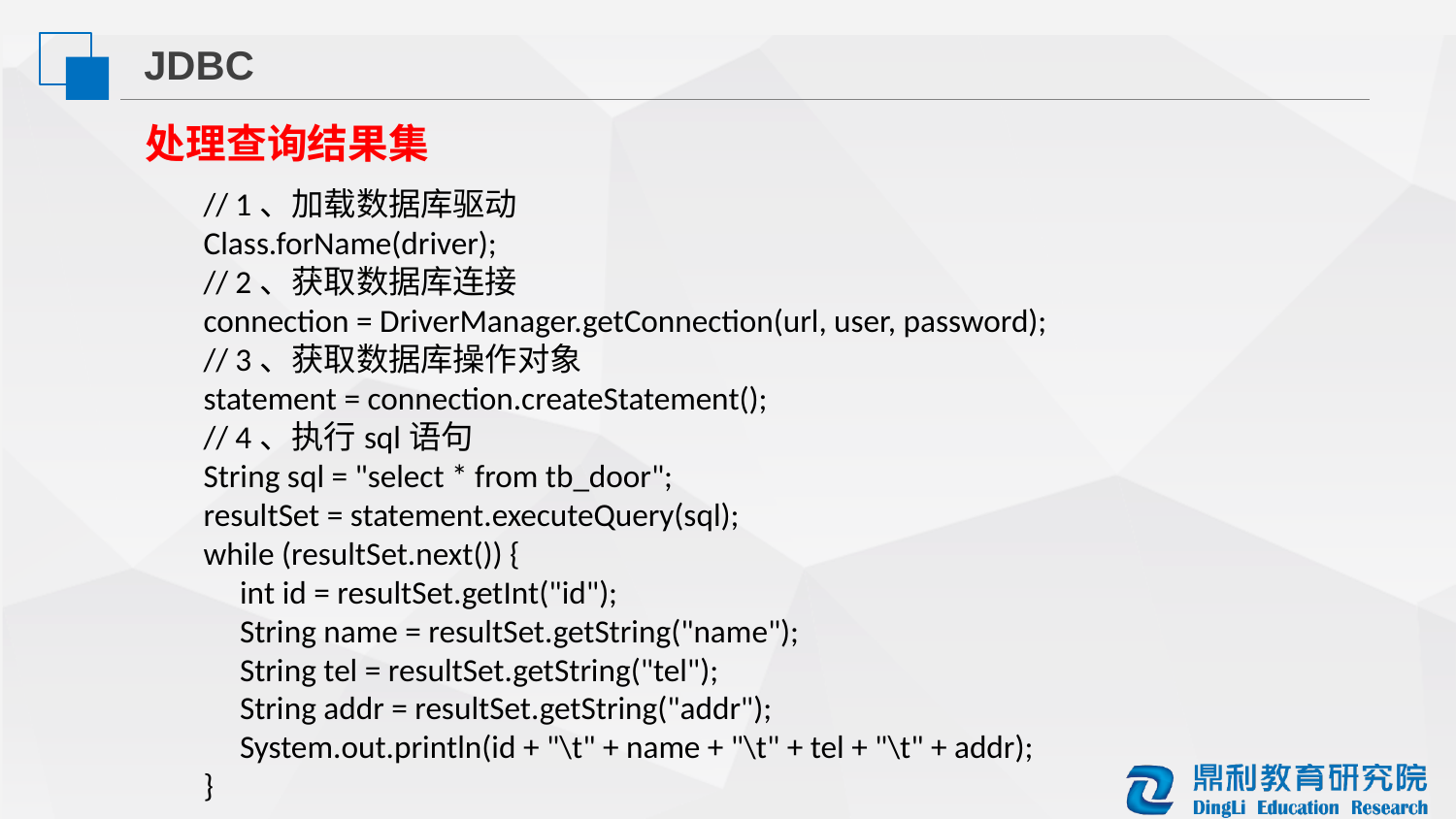

JDBC
处理查询结果集
// 1、加载数据库驱动
Class.forName(driver);
// 2、获取数据库连接
connection = DriverManager.getConnection(url, user, password);
// 3、获取数据库操作对象
statement = connection.createStatement();
// 4、执行sql语句
String sql = "select * from tb_door";
resultSet = statement.executeQuery(sql);
while (resultSet.next()) {
     int id = resultSet.getInt("id");
     String name = resultSet.getString("name");
     String tel = resultSet.getString("tel");
     String addr = resultSet.getString("addr");
     System.out.println(id + "\t" + name + "\t" + tel + "\t" + addr);
}